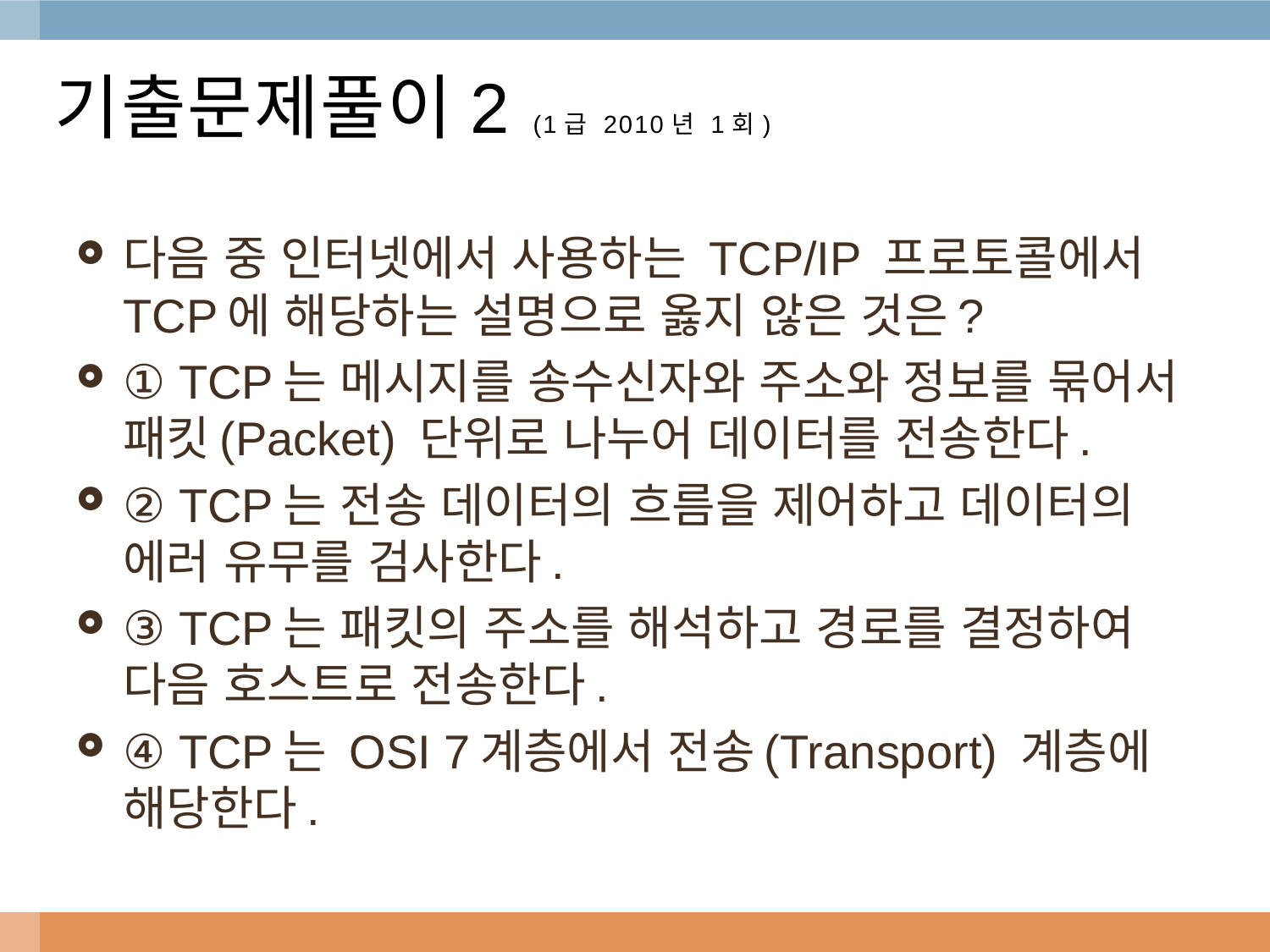

# 기출문제풀이2 (1급 2010년 1회)
다음 중 인터넷에서 사용하는 TCP/IP 프로토콜에서 TCP에 해당하는 설명으로 옳지 않은 것은?
① TCP는 메시지를 송수신자와 주소와 정보를 묶어서 패킷(Packet) 단위로 나누어 데이터를 전송한다.
② TCP는 전송 데이터의 흐름을 제어하고 데이터의 에러 유무를 검사한다.
③ TCP는 패킷의 주소를 해석하고 경로를 결정하여 다음 호스트로 전송한다.
④ TCP는 OSI 7계층에서 전송(Transport) 계층에 해당한다.